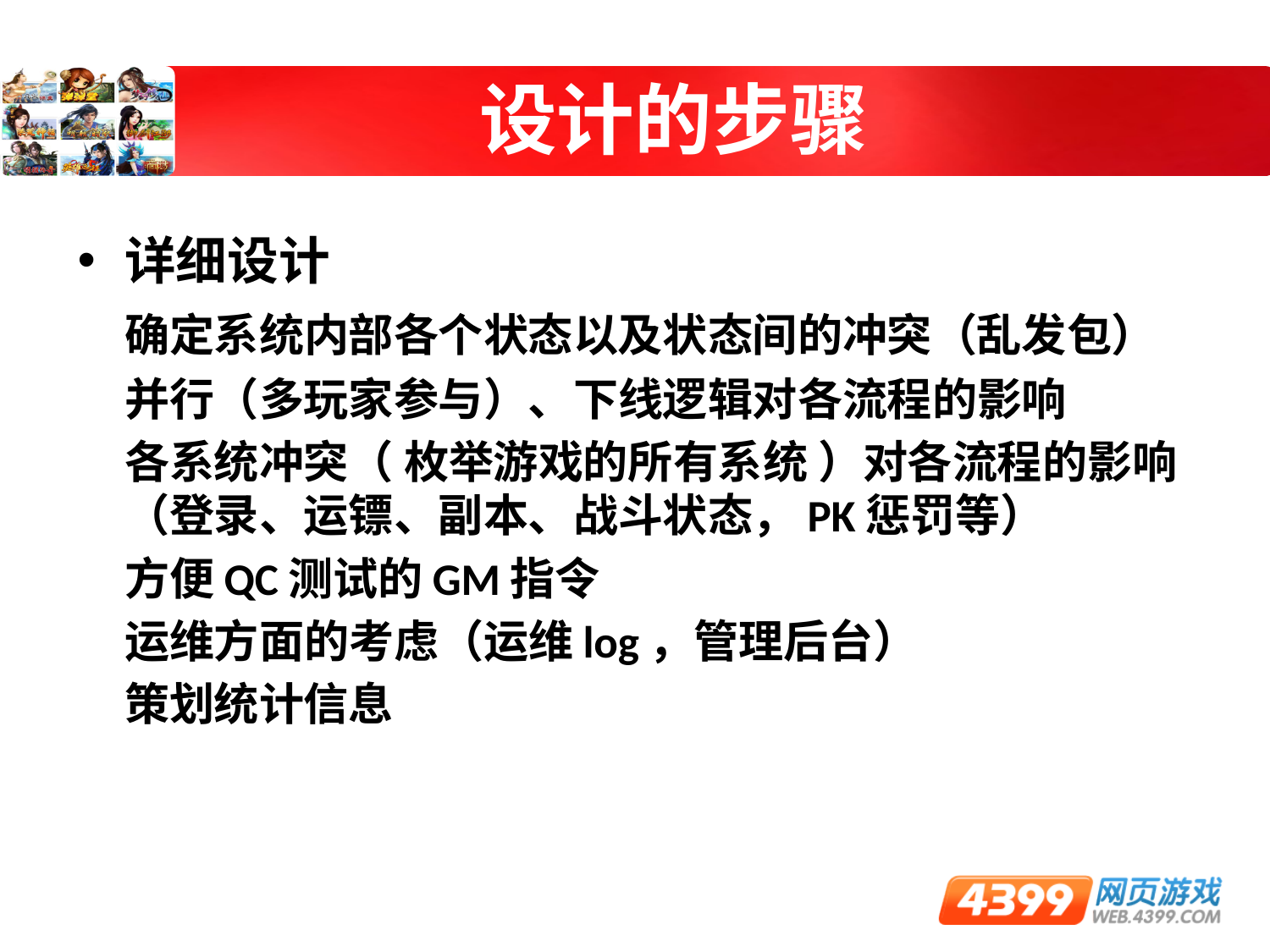

# 设计的步骤
详细设计
		确定系统内部各个状态以及状态间的冲突（乱发包）
		并行（多玩家参与）、下线逻辑对各流程的影响
		各系统冲突（ 枚举游戏的所有系统 ）对各流程的影响（登录、运镖、副本、战斗状态，PK惩罚等）
		方便QC测试的GM指令
		运维方面的考虑（运维log，管理后台）
		策划统计信息